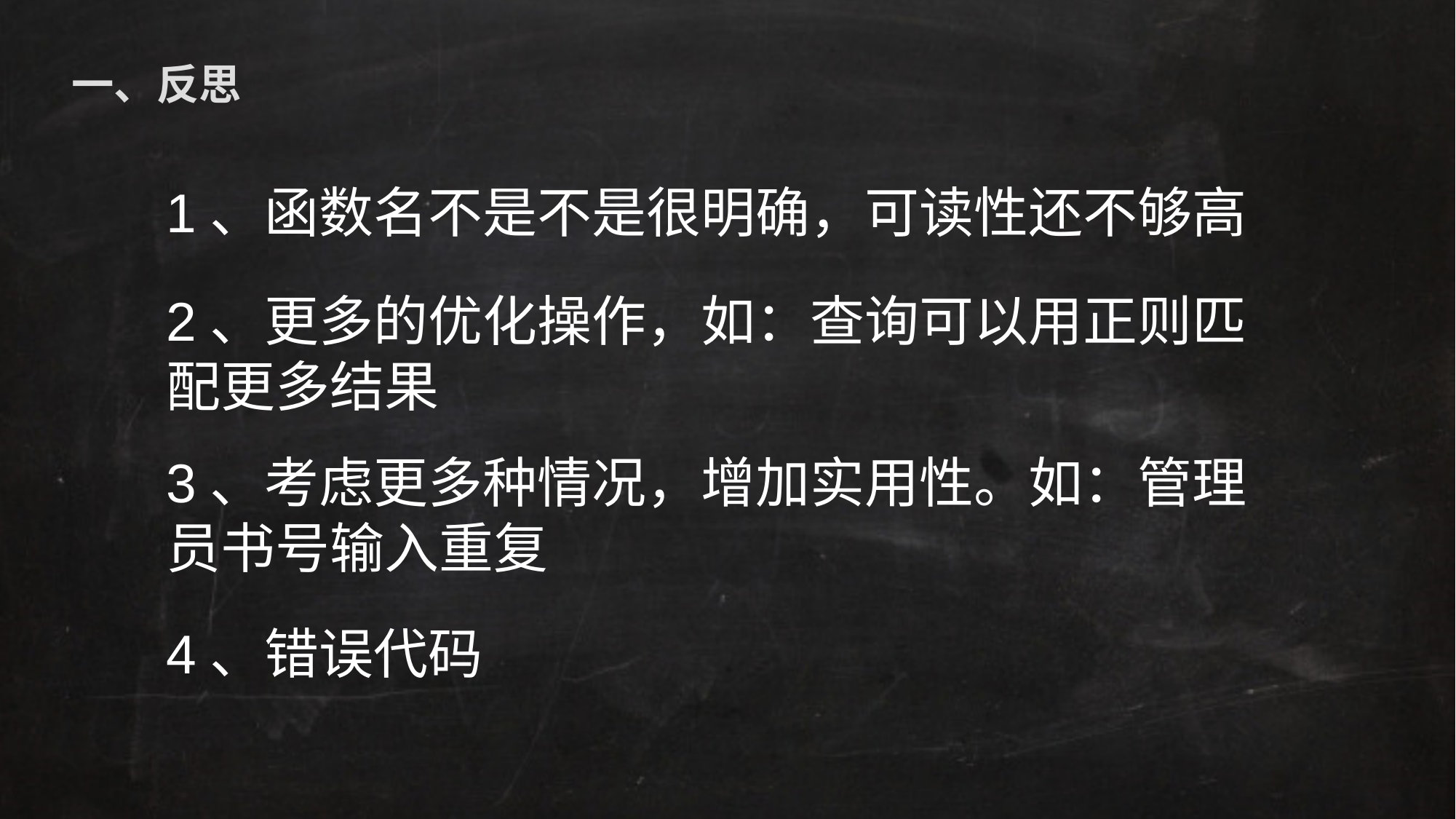

一、反思
1、函数名不是不是很明确，可读性还不够高

2、更多的优化操作，如：查询可以用正则匹配更多结果
3、考虑更多种情况，增加实用性。如：管理员书号输入重复
4、错误代码